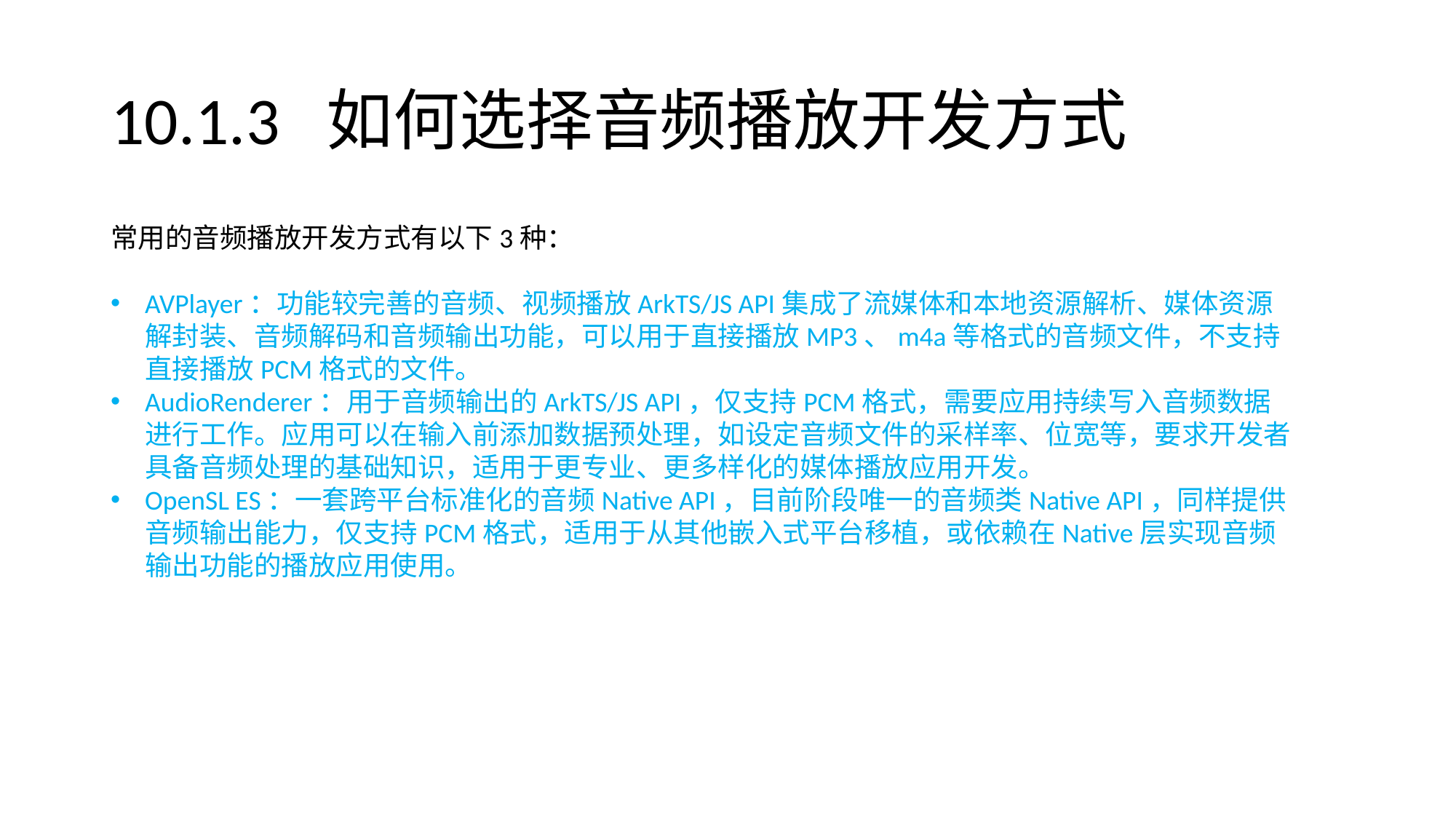

# 10.1.3  如何选择音频播放开发方式
常用的音频播放开发方式有以下3种：

AVPlayer：功能较完善的音频、视频播放ArkTS/JS API集成了流媒体和本地资源解析、媒体资源解封装、音频解码和音频输出功能，可以用于直接播放MP3、m4a等格式的音频文件，不支持直接播放PCM格式的文件。
AudioRenderer：用于音频输出的ArkTS/JS API，仅支持PCM格式，需要应用持续写入音频数据进行工作。应用可以在输入前添加数据预处理，如设定音频文件的采样率、位宽等，要求开发者具备音频处理的基础知识，适用于更专业、更多样化的媒体播放应用开发。
OpenSL ES：一套跨平台标准化的音频Native API，目前阶段唯一的音频类Native API，同样提供音频输出能力，仅支持PCM格式，适用于从其他嵌入式平台移植，或依赖在Native层实现音频输出功能的播放应用使用。